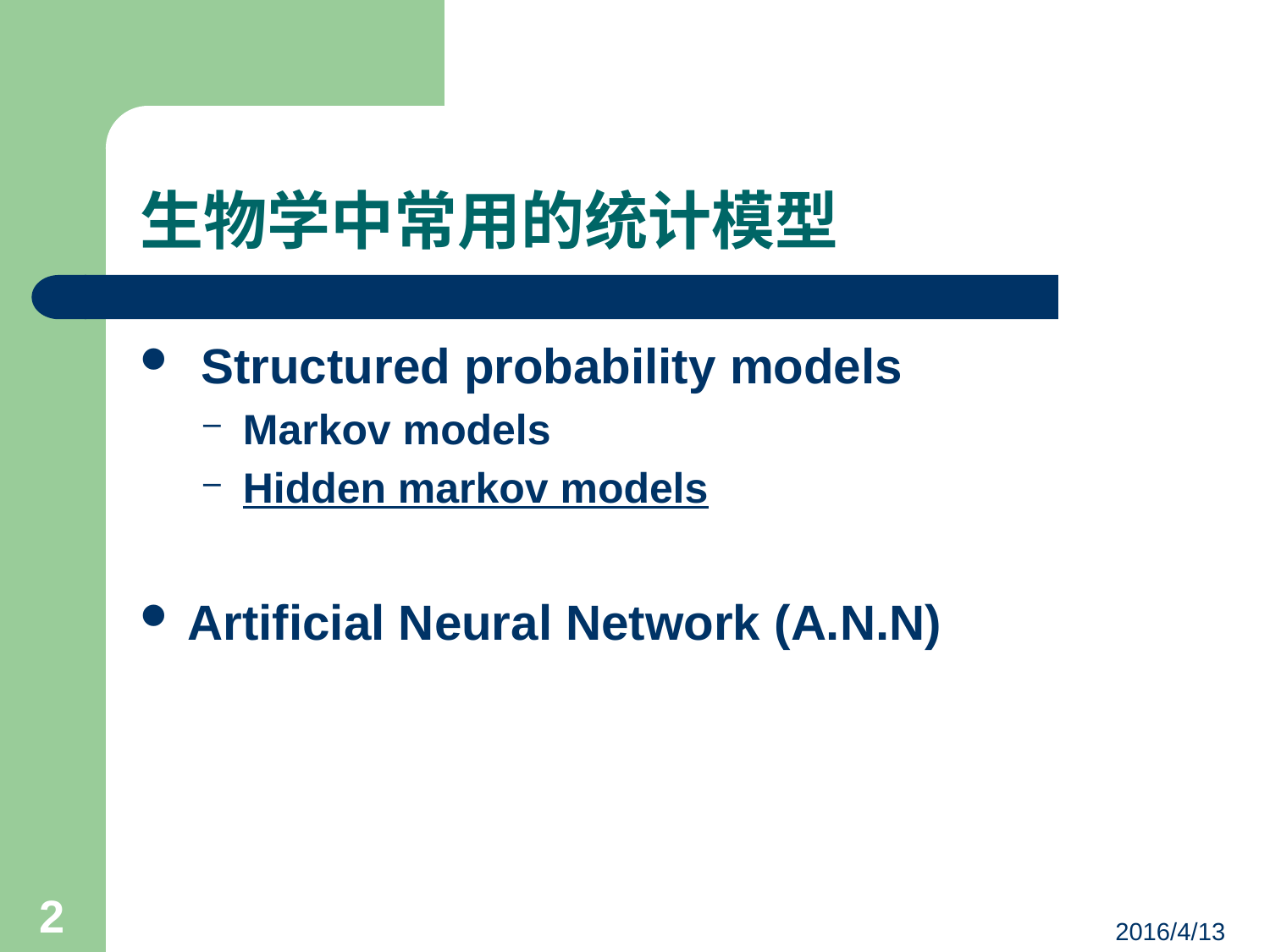

# 生物学中常用的统计模型
 Structured probability models
Markov models
Hidden markov models

Artificial Neural Network (A.N.N)

2
2016/4/13